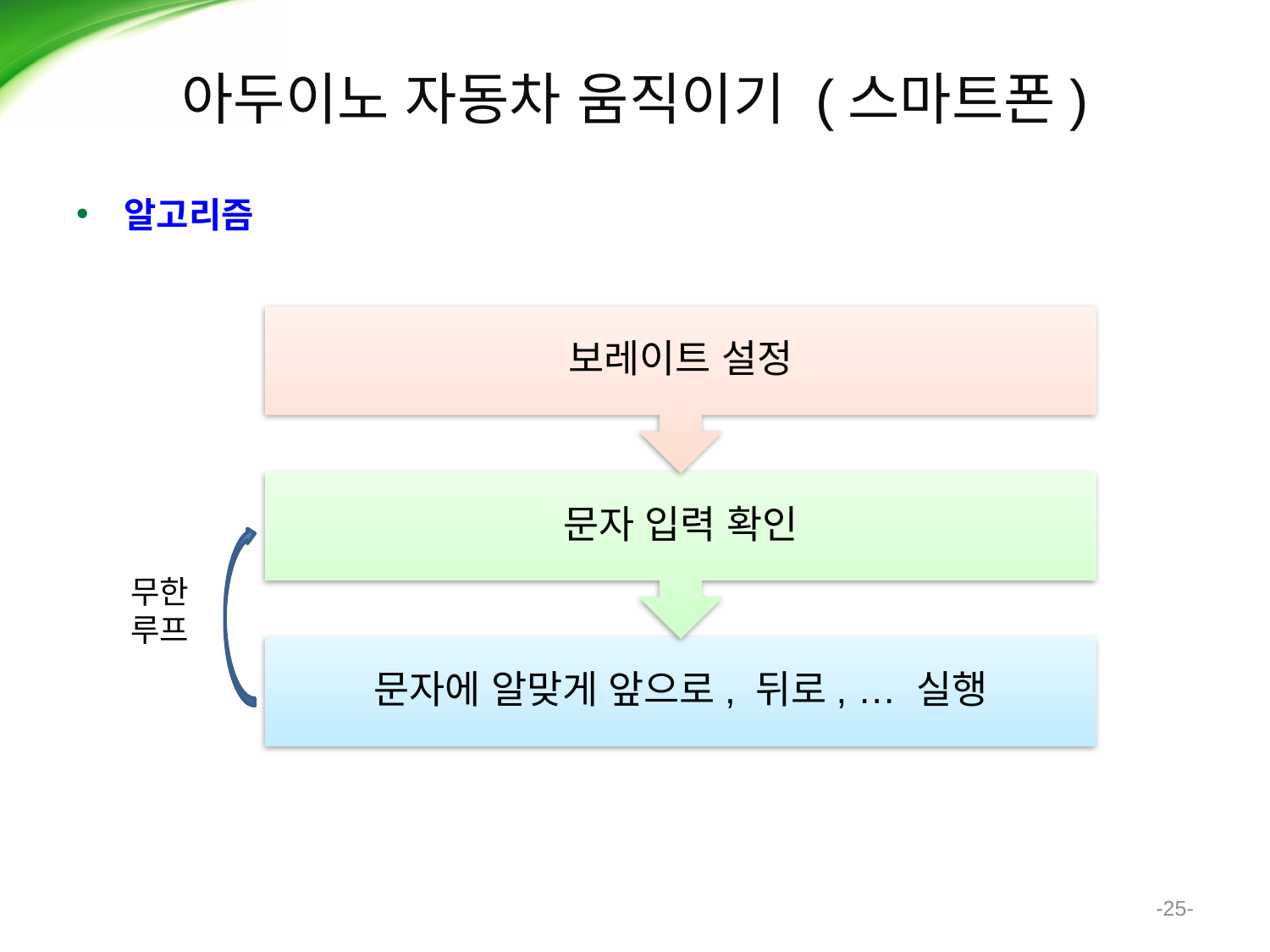

# 아두이노 자동차 움직이기 (스마트폰)
알고리즘

문자에 알맞게 앞으로, 뒤로, … 실행
문자 입력 확인
보레이트 설정

무한
루프
-25-